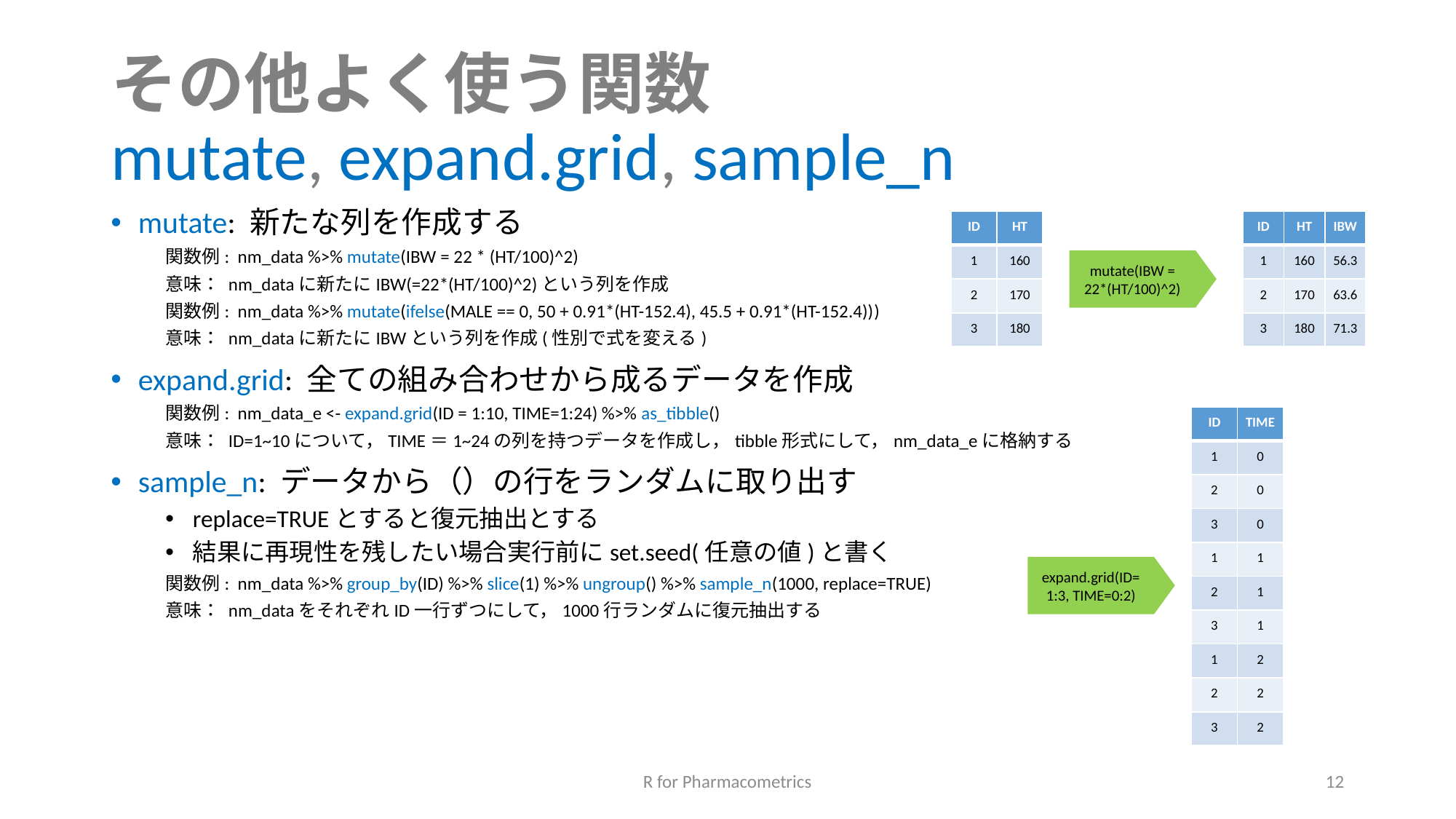

# その他よく使う関数 mutate, expand.grid, sample_n
mutate: 新たな列を作成する
関数例:  nm_data %>% mutate(IBW = 22 * (HT/100)^2)
意味： nm_dataに新たにIBW(=22*(HT/100)^2)という列を作成
関数例:  nm_data %>% mutate(ifelse(MALE == 0, 50 + 0.91*(HT-152.4), 45.5 + 0.91*(HT-152.4)))
意味： nm_dataに新たにIBWという列を作成(性別で式を変える)
expand.grid: 全ての組み合わせから成るデータを作成
関数例:  nm_data_e <- expand.grid(ID = 1:10, TIME=1:24) %>% as_tibble()
意味： ID=1~10について，TIME＝1~24の列を持つデータを作成し，tibble形式にして，nm_data_eに格納する
sample_n: データから（）の行をランダムに取り出す
replace=TRUEとすると復元抽出とする
結果に再現性を残したい場合実行前にset.seed(任意の値)と書く
関数例:  nm_data %>% group_by(ID) %>% slice(1) %>% ungroup() %>% sample_n(1000, replace=TRUE)
意味： nm_dataをそれぞれID一行ずつにして，1000行ランダムに復元抽出する

| ID | HT |
| --- | --- |
| 1 | 160 |
| 2 | 170 |
| 3 | 180 |
| ID | HT | IBW |
| --- | --- | --- |
| 1 | 160 | 56.3 |
| 2 | 170 | 63.6 |
| 3 | 180 | 71.3 |
mutate(IBW = 22*(HT/100)^2)
| ID | TIME |
| --- | --- |
| 1 | 0 |
| 2 | 0 |
| 3 | 0 |
| 1 | 1 |
| 2 | 1 |
| 3 | 1 |
| 1 | 2 |
| 2 | 2 |
| 3 | 2 |
expand.grid(ID=1:3, TIME=0:2)
R for Pharmacometrics
12